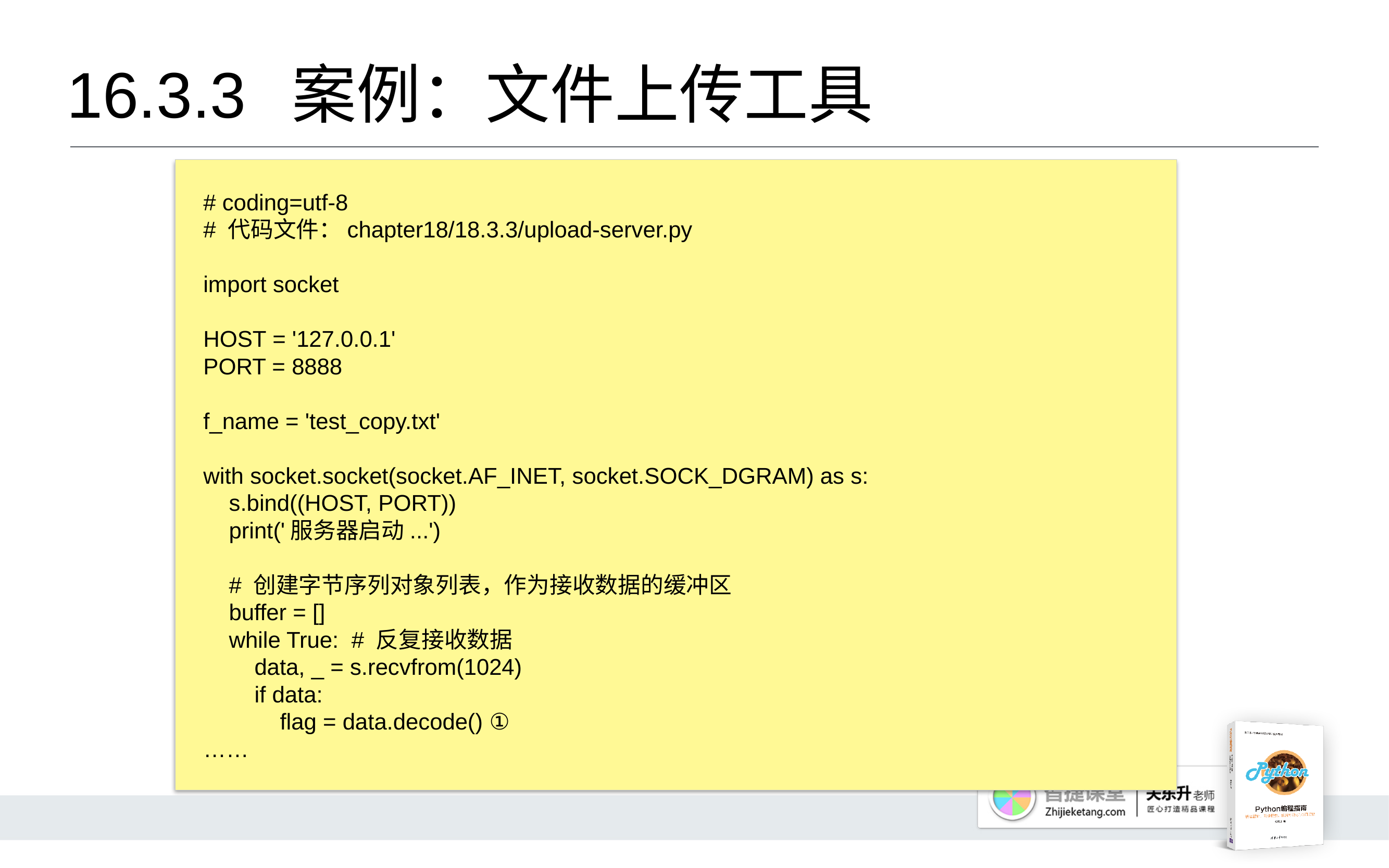

# 16.3.3 	案例：文件上传工具
# coding=utf-8
# 代码文件：chapter18/18.3.3/upload-server.py

import socket

HOST = '127.0.0.1'
PORT = 8888

f_name = 'test_copy.txt'

with socket.socket(socket.AF_INET, socket.SOCK_DGRAM) as s:
    s.bind((HOST, PORT))
    print('服务器启动...')

    # 创建字节序列对象列表，作为接收数据的缓冲区
    buffer = []
    while True:  # 反复接收数据
        data, _ = s.recvfrom(1024)
        if data:
            flag = data.decode() ①
……